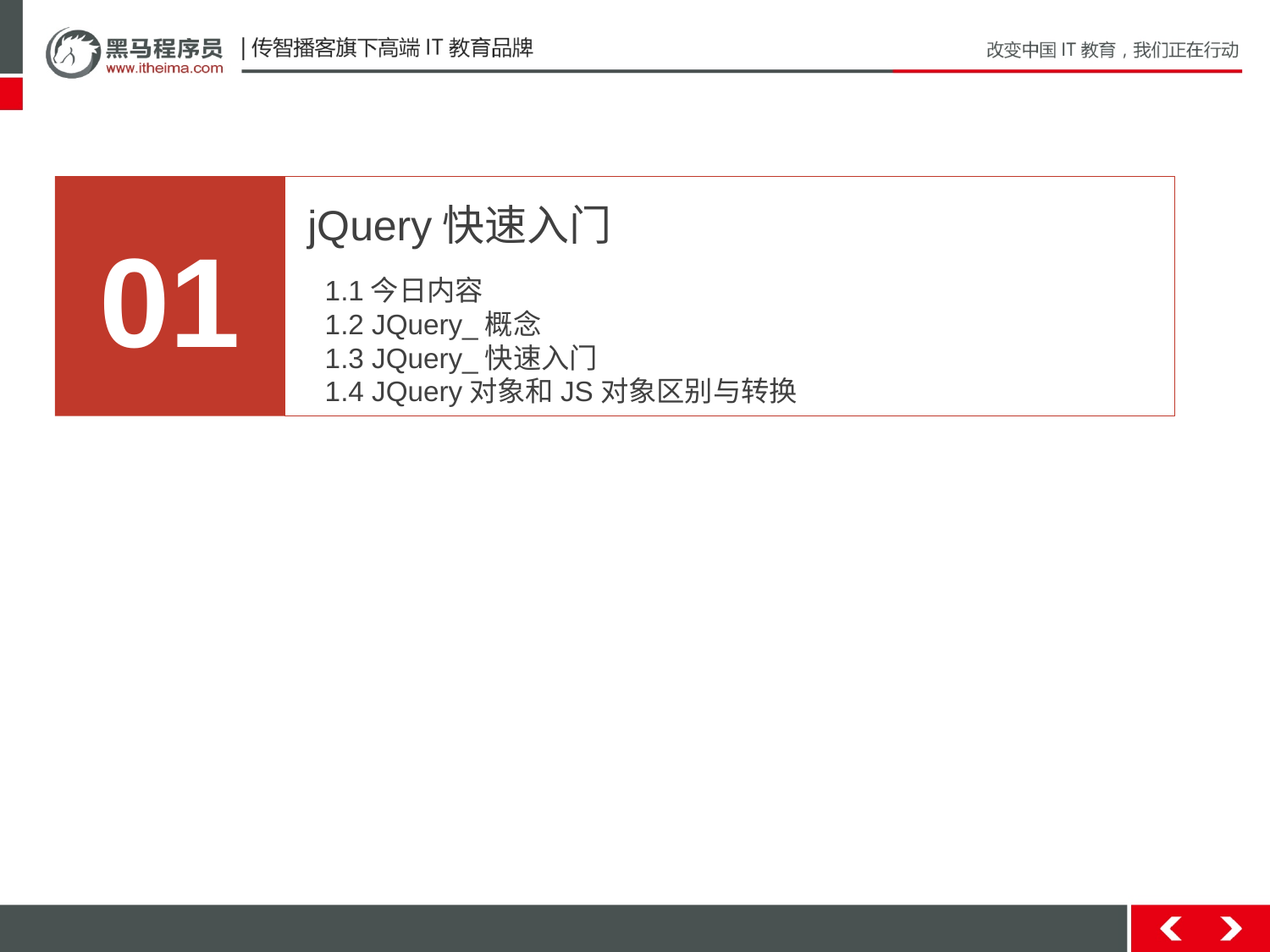

01

jQuery快速入门
1.1今日内容
1.2 JQuery_概念
1.3 JQuery_快速入门
1.4 JQuery对象和JS对象区别与转换